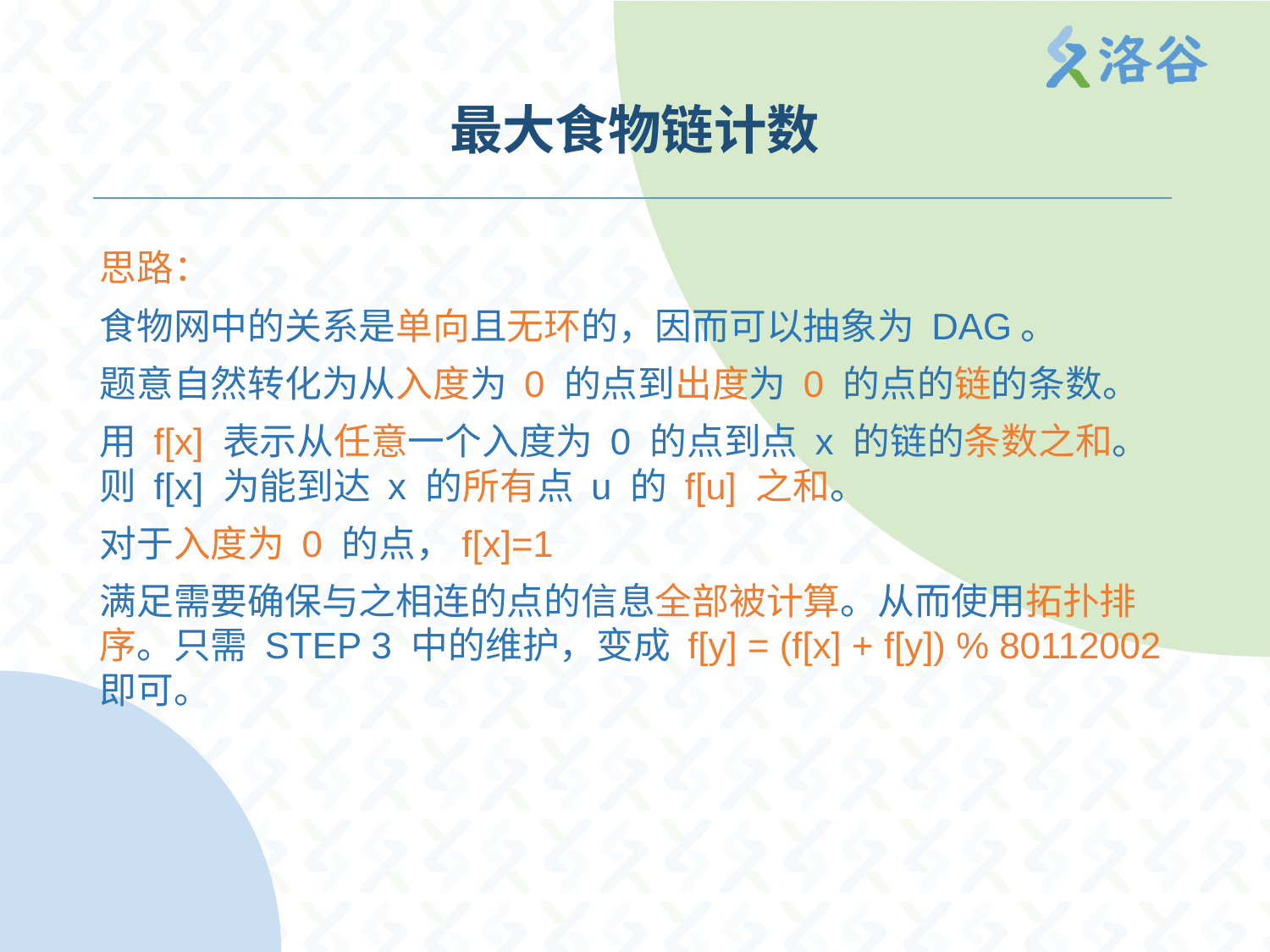

# 最大食物链计数
思路：
食物网中的关系是单向且无环的，因而可以抽象为 DAG。
题意自然转化为从入度为 0 的点到出度为 0 的点的链的条数。
用 f[x] 表示从任意一个入度为 0 的点到点 x 的链的条数之和。则 f[x] 为能到达 x 的所有点 u 的 f[u] 之和。
对于入度为 0 的点，f[x]=1
满足需要确保与之相连的点的信息全部被计算。从而使用拓扑排序。只需 STEP 3 中的维护，变成 f[y] = (f[x] + f[y]) % 80112002 即可。